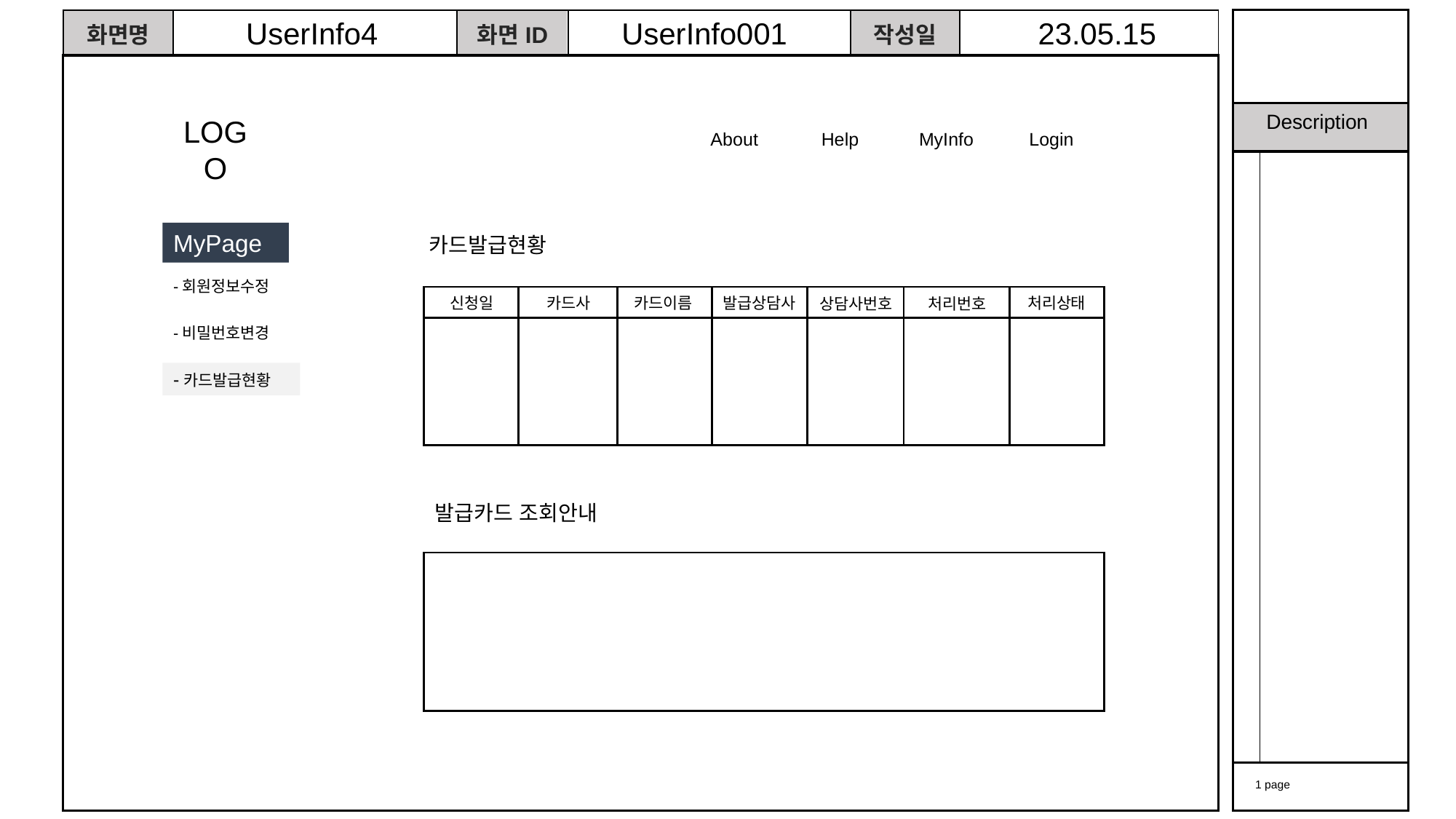

UserInfo4
UserInfo001
23.05.15
LOGO
Login
Help
MyInfo
About
MyPage
카드발급현황
-회원정보수정

카드이름
신청일
카드사
발급상담사
처리상태
상담사번호
처리번호
-비밀번호변경
-카드발급현황
발급카드 조회안내